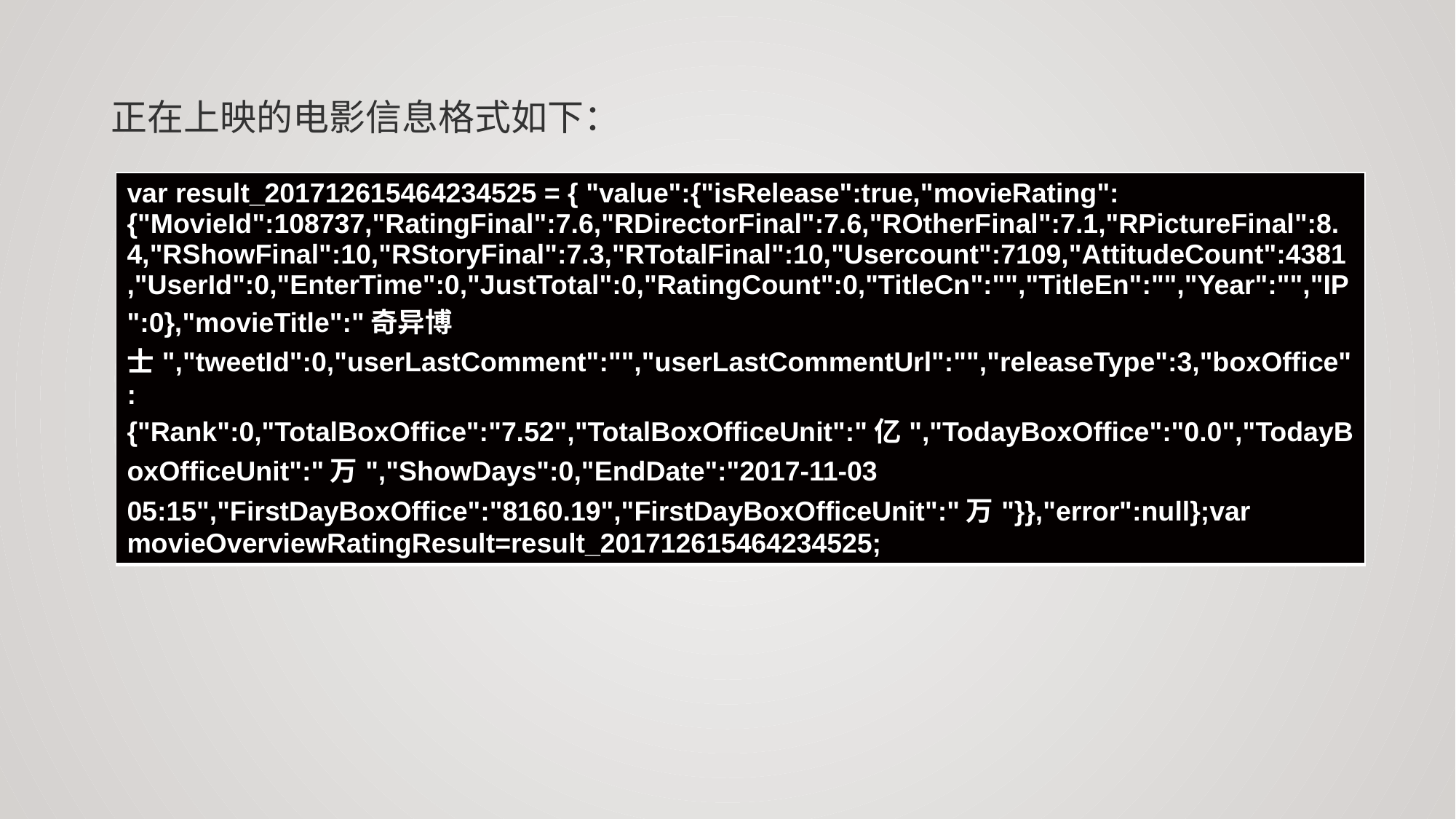

正在上映的电影信息格式如下：

| var result\_201712615464234525 = { "value":{"isRelease":true,"movieRating":{"MovieId":108737,"RatingFinal":7.6,"RDirectorFinal":7.6,"ROtherFinal":7.1,"RPictureFinal":8.4,"RShowFinal":10,"RStoryFinal":7.3,"RTotalFinal":10,"Usercount":7109,"AttitudeCount":4381,"UserId":0,"EnterTime":0,"JustTotal":0,"RatingCount":0,"TitleCn":"","TitleEn":"","Year":"","IP":0},"movieTitle":"奇异博士","tweetId":0,"userLastComment":"","userLastCommentUrl":"","releaseType":3,"boxOffice":{"Rank":0,"TotalBoxOffice":"7.52","TotalBoxOfficeUnit":"亿","TodayBoxOffice":"0.0","TodayBoxOfficeUnit":"万","ShowDays":0,"EndDate":"2017-11-03 05:15","FirstDayBoxOffice":"8160.19","FirstDayBoxOfficeUnit":"万"}},"error":null};var movieOverviewRatingResult=result\_201712615464234525; |
| --- |